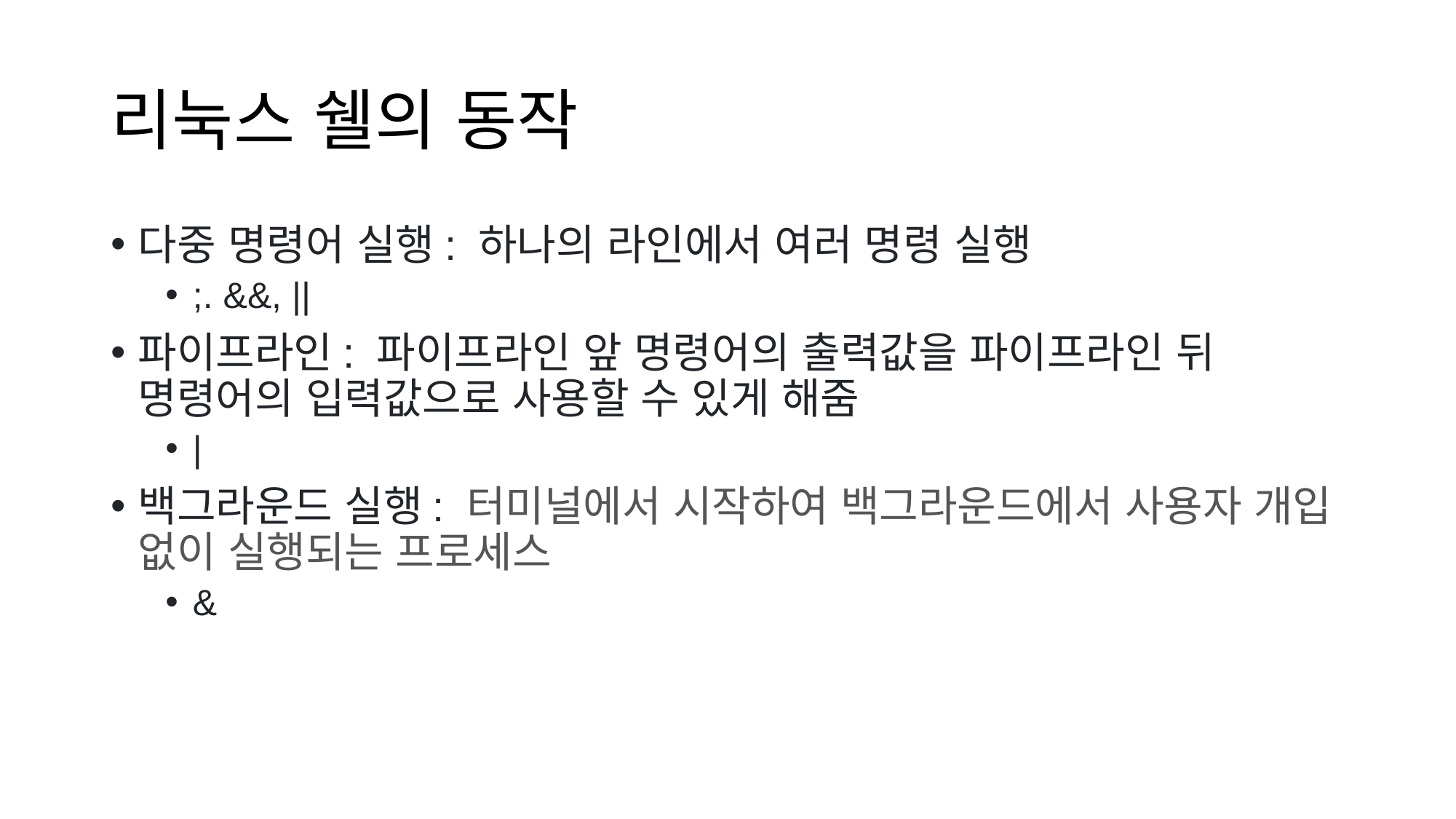

# 리눅스 쉘의 동작
다중 명령어 실행: 하나의 라인에서 여러 명령 실행
;. &&, ||
파이프라인: 파이프라인 앞 명령어의 출력값을 파이프라인 뒤 명령어의 입력값으로 사용할 수 있게 해줌
|
백그라운드 실행: 터미널에서 시작하여 백그라운드에서 사용자 개입 없이 실행되는 프로세스
&